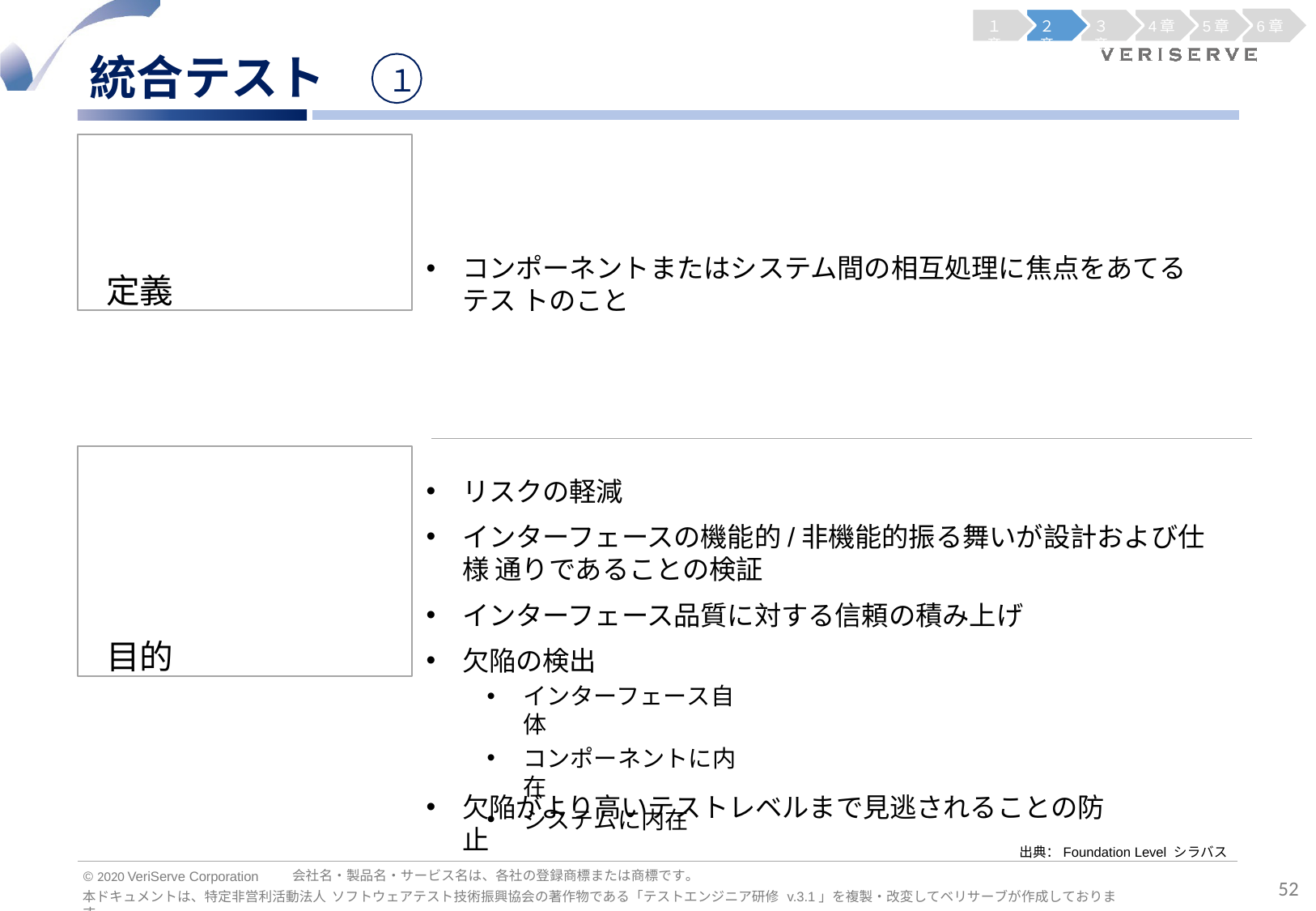

１章
２章
３章
4章
5章
6章
統合テスト

１

定義
コンポーネントまたはシステム間の相互処理に焦点をあてるテス トのこと

目的
リスクの軽減
インターフェースの機能的/非機能的振る舞いが設計および仕様 通りであることの検証
インターフェース品質に対する信頼の積み上げ
欠陥の検出
インターフェース自体
コンポーネントに内在
システムに内在
欠陥がより高いテストレベルまで見逃されることの防止
出典：Foundation Level シラバス
会社名・製品名・サービス名は、各社の登録商標または商標です。
© 2020 VeriServe Corporation
52
本ドキュメントは、特定非営利活動法人 ソフトウェアテスト技術振興協会の著作物である「テストエンジニア研修 v.3.1」を複製・改変してベリサーブが作成しております。